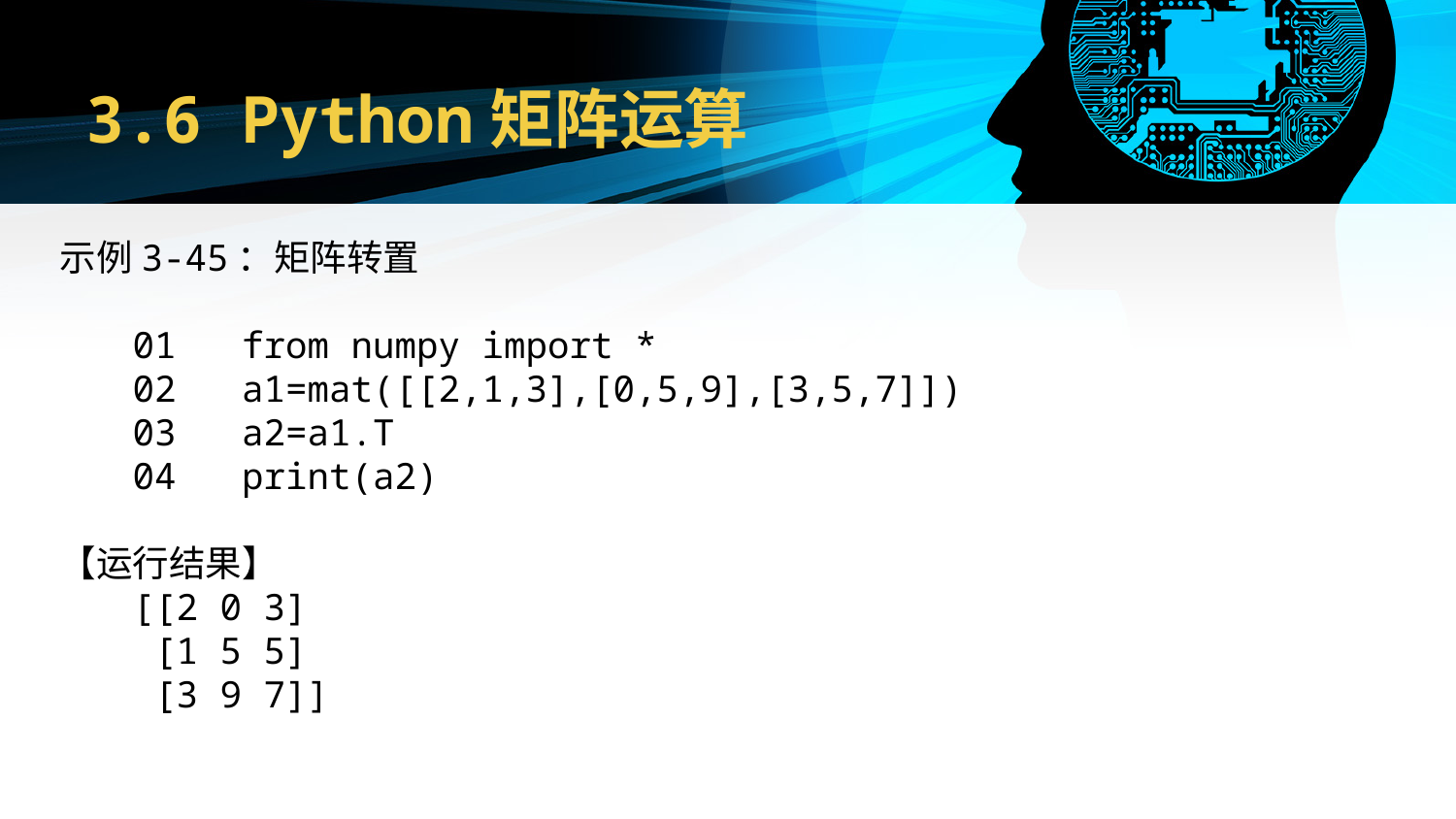

# 3.6 Python矩阵运算
示例3-45：矩阵转置

01   from numpy import *
02   a1=mat([[2,1,3],[0,5,9],[3,5,7]])
03   a2=a1.T
04   print(a2)

【运行结果】
[[2 0 3]
 [1 5 5]
 [3 9 7]]